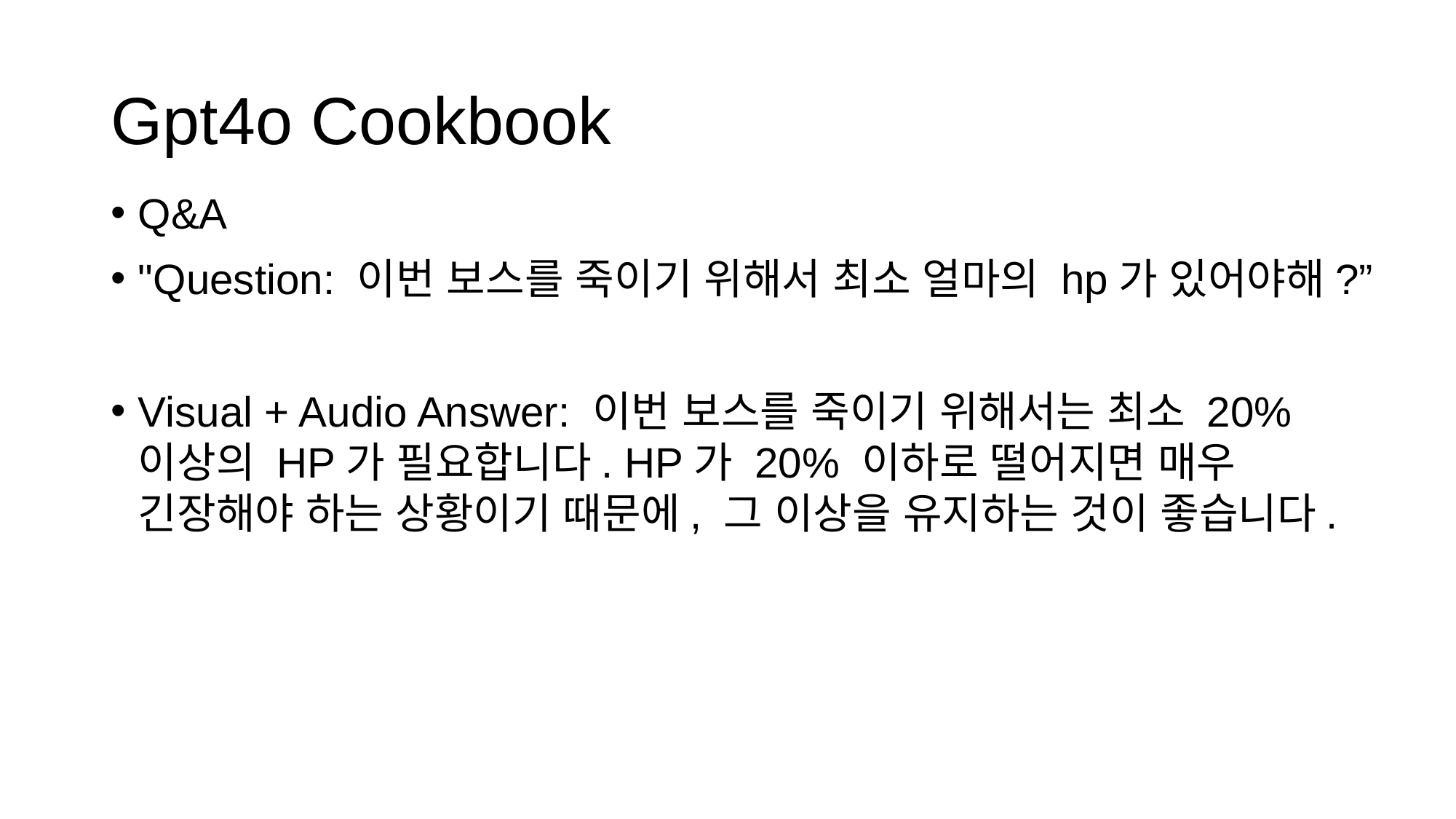

# Gpt4o Cookbook
Q&A
"Question: 이번 보스를 죽이기 위해서 최소 얼마의 hp가 있어야해?”

Visual + Audio Answer: 이번 보스를 죽이기 위해서는 최소 20% 이상의 HP가 필요합니다. HP가 20% 이하로 떨어지면 매우 긴장해야 하는 상황이기 때문에, 그 이상을 유지하는 것이 좋습니다.